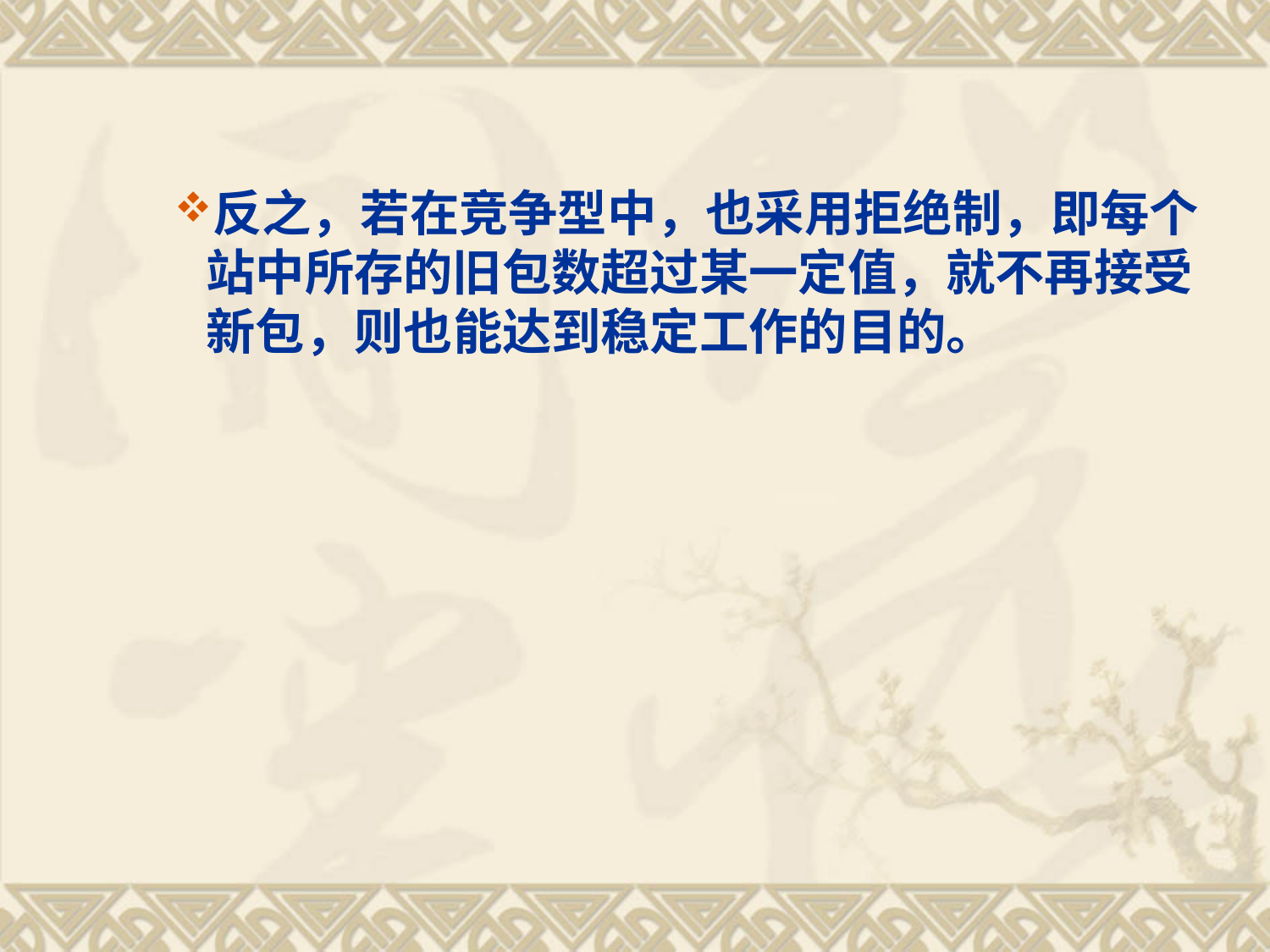

#
反之，若在竞争型中，也采用拒绝制，即每个站中所存的旧包数超过某一定值，就不再接受新包，则也能达到稳定工作的目的。